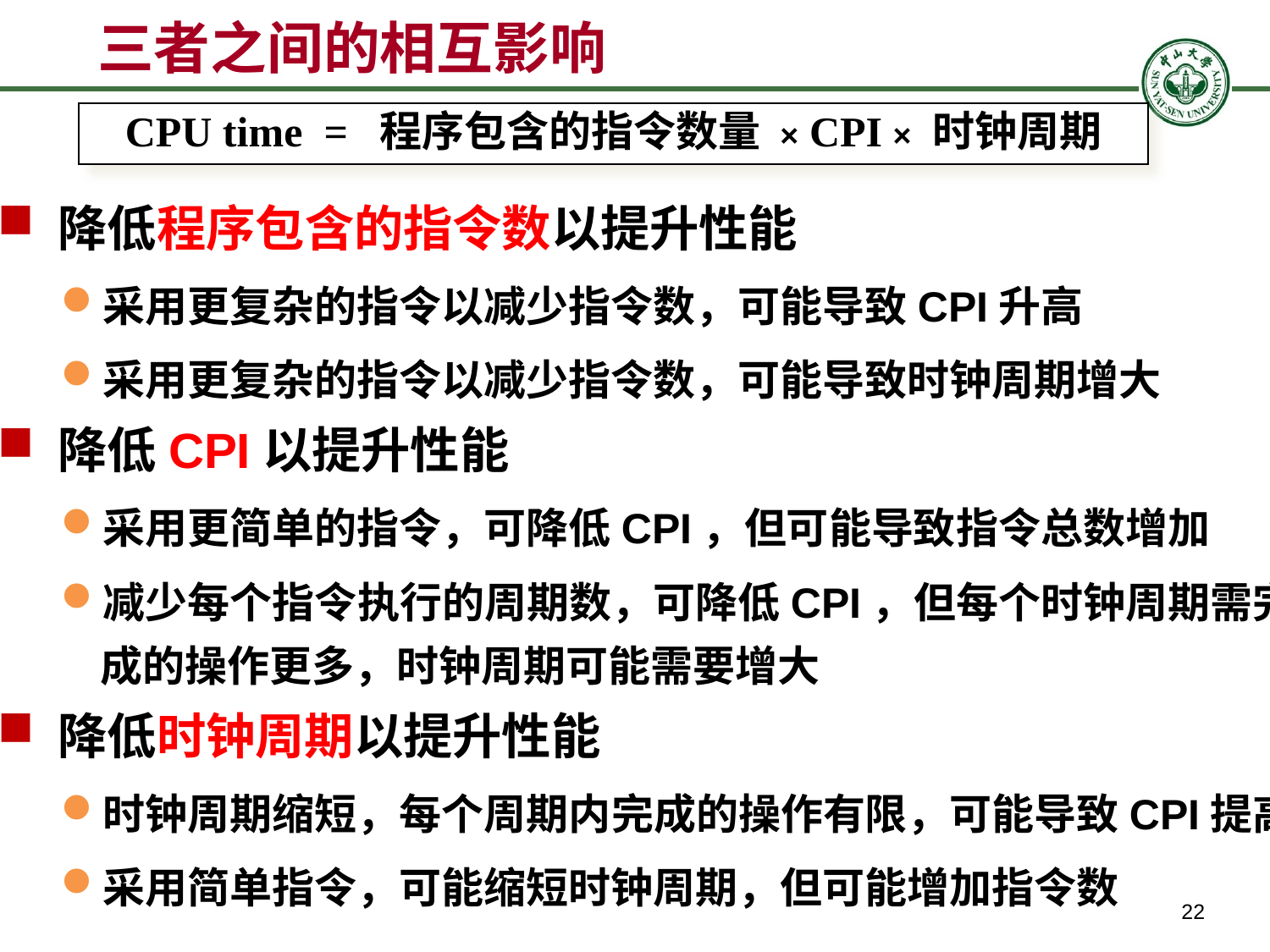

# 三者之间的相互影响
CPU time  =  程序包含的指令数量 × CPI × 时钟周期
 降低程序包含的指令数以提升性能
采用更复杂的指令以减少指令数，可能导致CPI升高
采用更复杂的指令以减少指令数，可能导致时钟周期增大
 降低CPI以提升性能
采用更简单的指令，可降低CPI，但可能导致指令总数增加
减少每个指令执行的周期数，可降低CPI，但每个时钟周期需完成的操作更多，时钟周期可能需要增大
 降低时钟周期以提升性能
时钟周期缩短，每个周期内完成的操作有限，可能导致CPI提高
采用简单指令，可能缩短时钟周期，但可能增加指令数